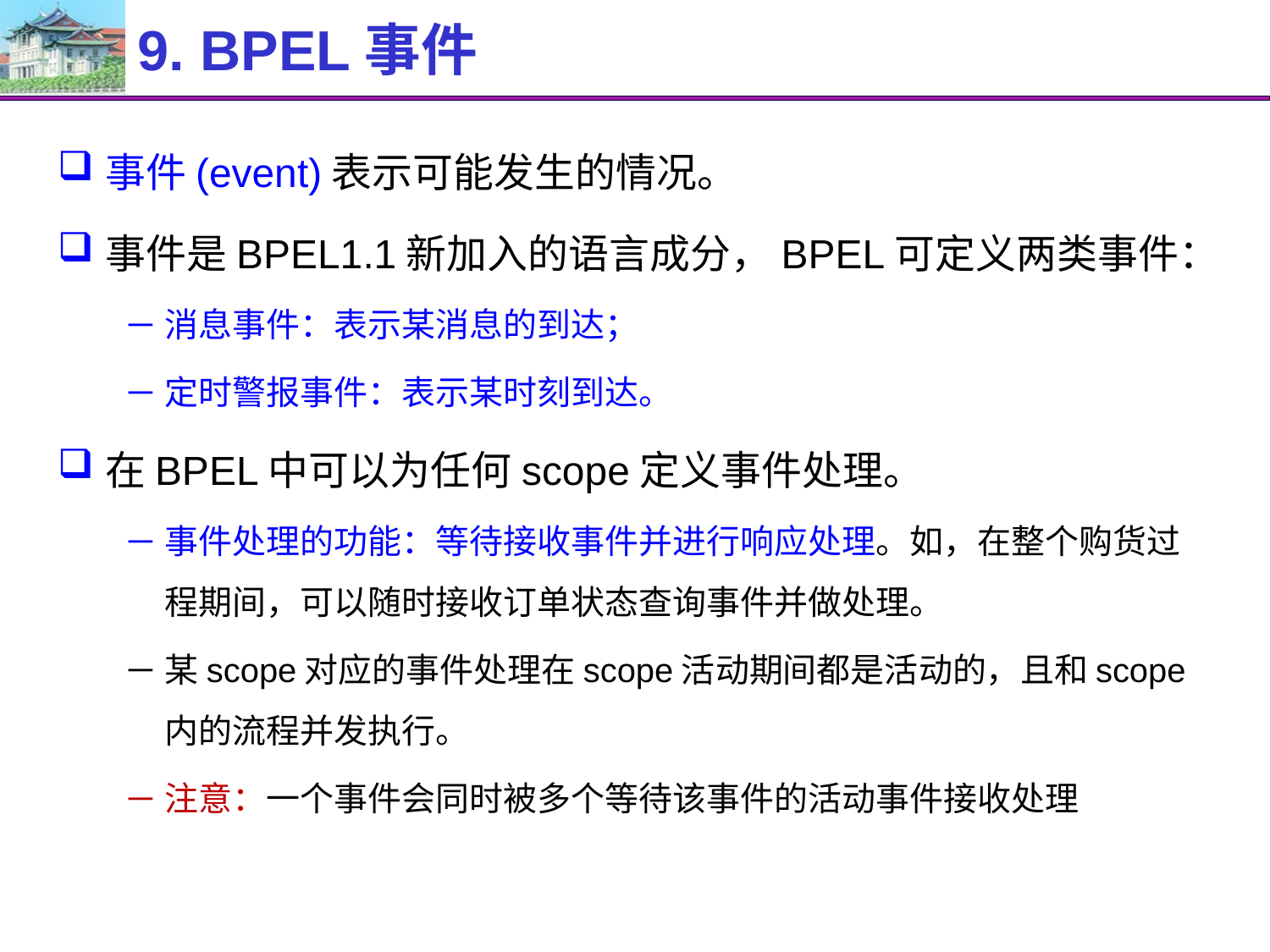

# 9. BPEL事件
事件(event)表示可能发生的情况。
事件是BPEL1.1新加入的语言成分，BPEL可定义两类事件：
消息事件：表示某消息的到达；
定时警报事件：表示某时刻到达。
在BPEL中可以为任何scope定义事件处理。
事件处理的功能：等待接收事件并进行响应处理。如，在整个购货过程期间，可以随时接收订单状态查询事件并做处理。
某scope对应的事件处理在scope活动期间都是活动的，且和scope内的流程并发执行。
注意：一个事件会同时被多个等待该事件的活动事件接收处理